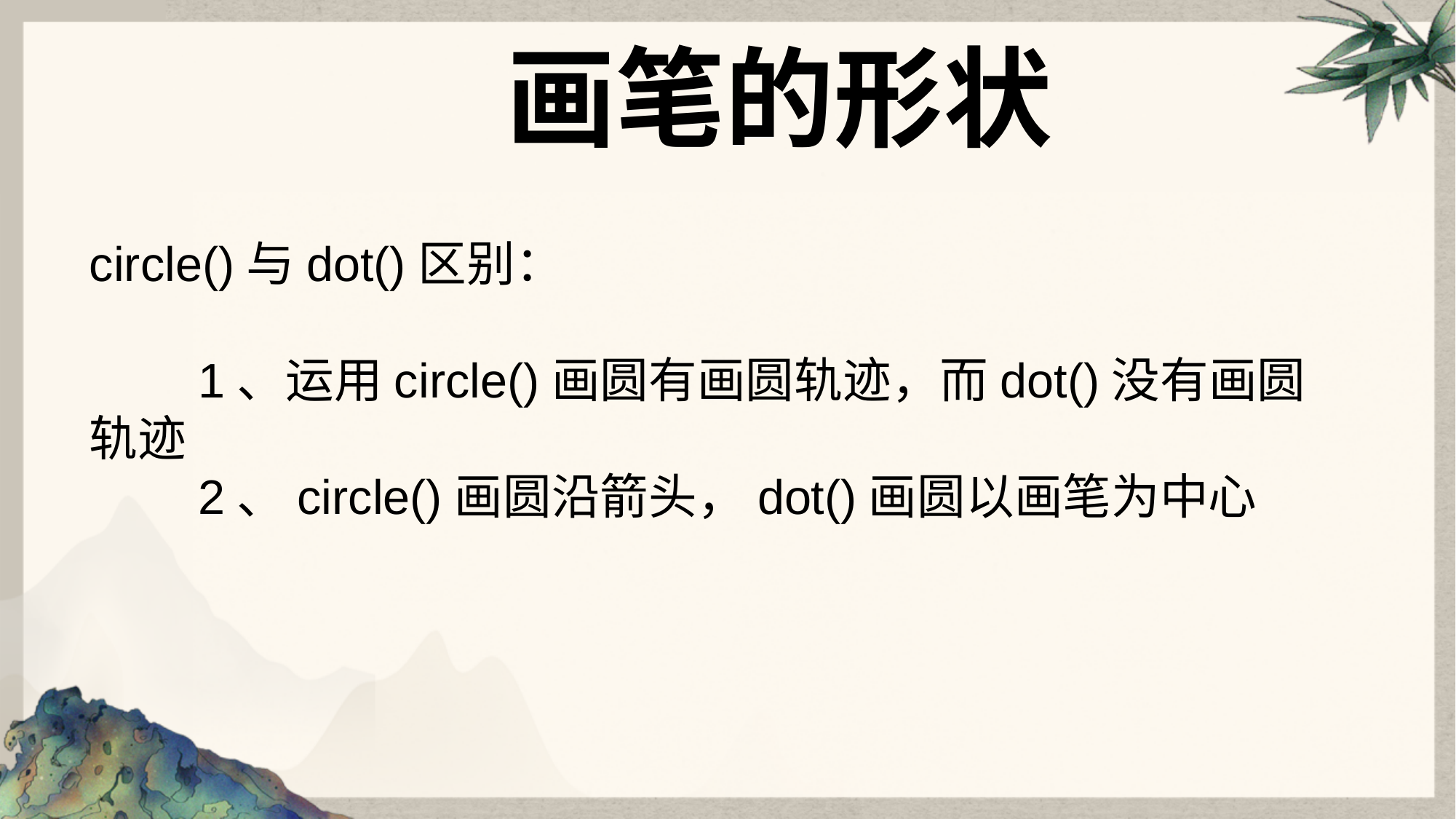

画笔的形状
circle()与dot()区别：

	1、运用circle()画圆有画圆轨迹，而dot()没有画圆轨迹
	2、circle()画圆沿箭头，dot()画圆以画笔为中心